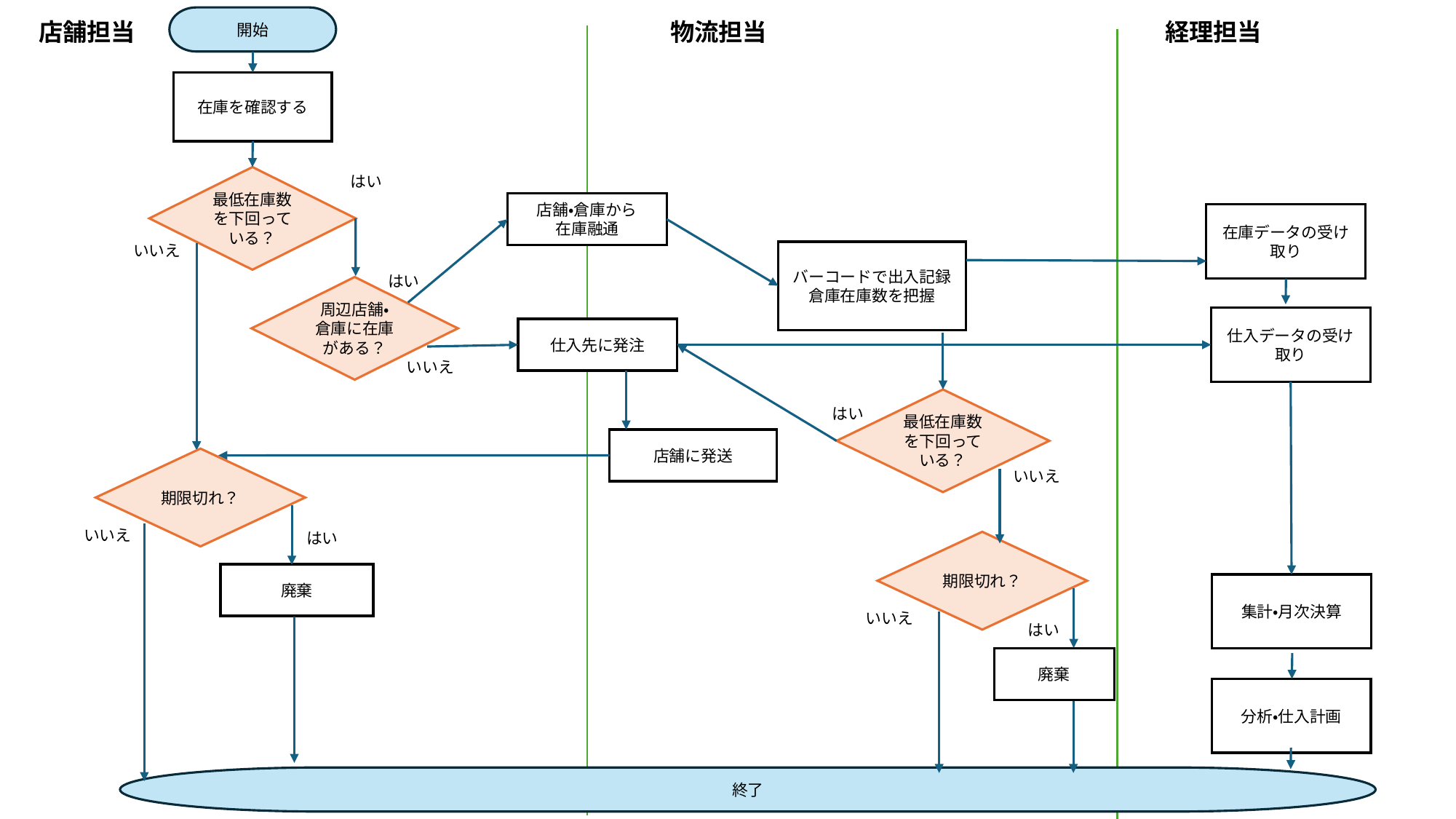

開始
店舗担当
物流担当
経理担当
在庫を確認する
はい
最低在庫数を下回っている？
店舗・倉庫から
在庫融通
在庫データの受け取り
いいえ
バーコードで出入記録倉庫在庫数を把握
はい
周辺店舗・倉庫に在庫がある？
仕入データの受け取り
仕入先に発注
いいえ
はい
最低在庫数を下回っている？
店舗に発送
期限切れ？
いいえ
いいえ
はい
期限切れ？
廃棄
集計・月次決算
いいえ
はい
廃棄
分析・仕入計画
終了